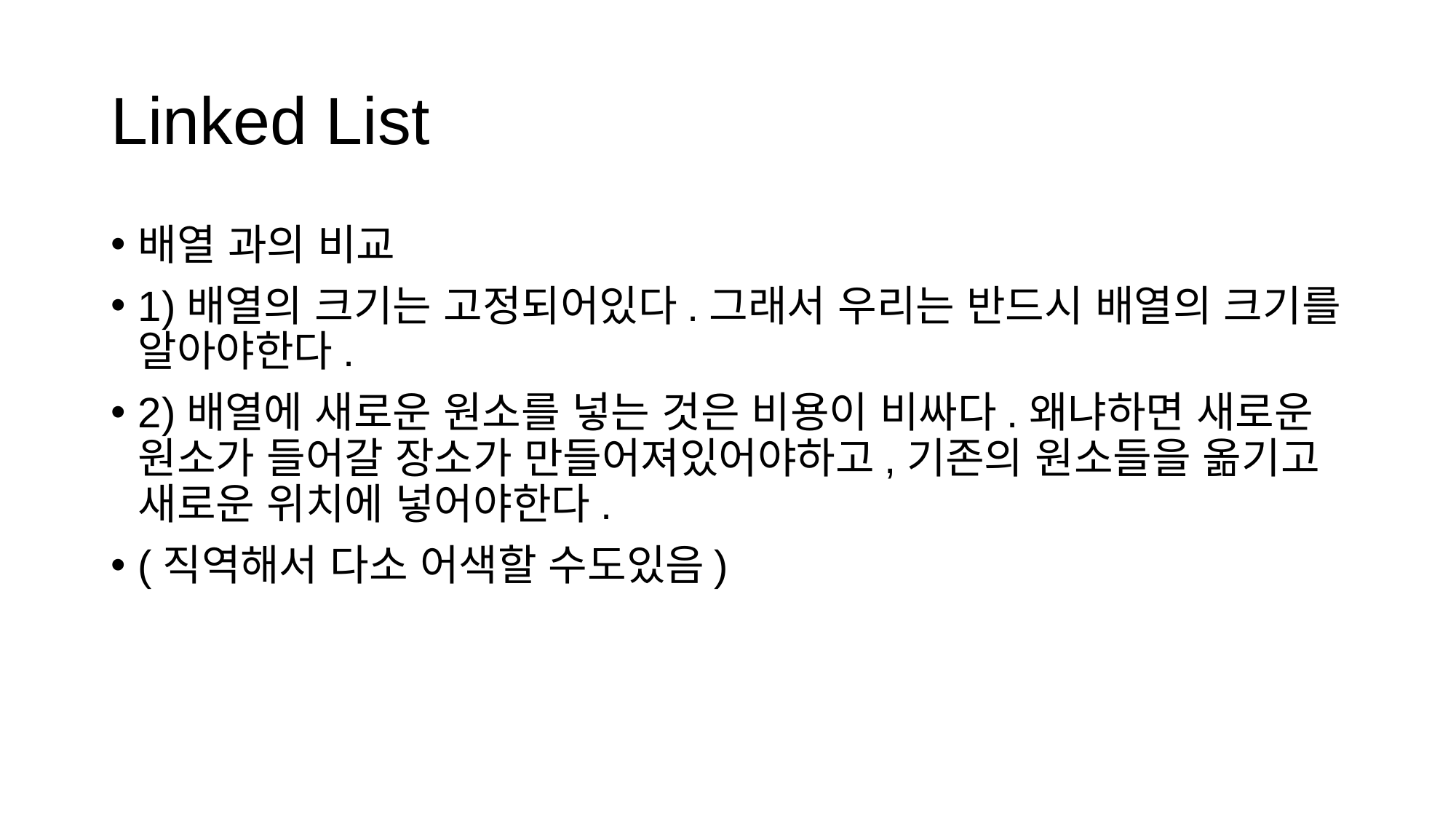

# Linked List
배열 과의 비교
1)배열의 크기는 고정되어있다.그래서 우리는 반드시 배열의 크기를 알아야한다.
2)배열에 새로운 원소를 넣는 것은 비용이 비싸다.왜냐하면 새로운 원소가 들어갈 장소가 만들어져있어야하고,기존의 원소들을 옮기고 새로운 위치에 넣어야한다.
(직역해서 다소 어색할 수도있음)